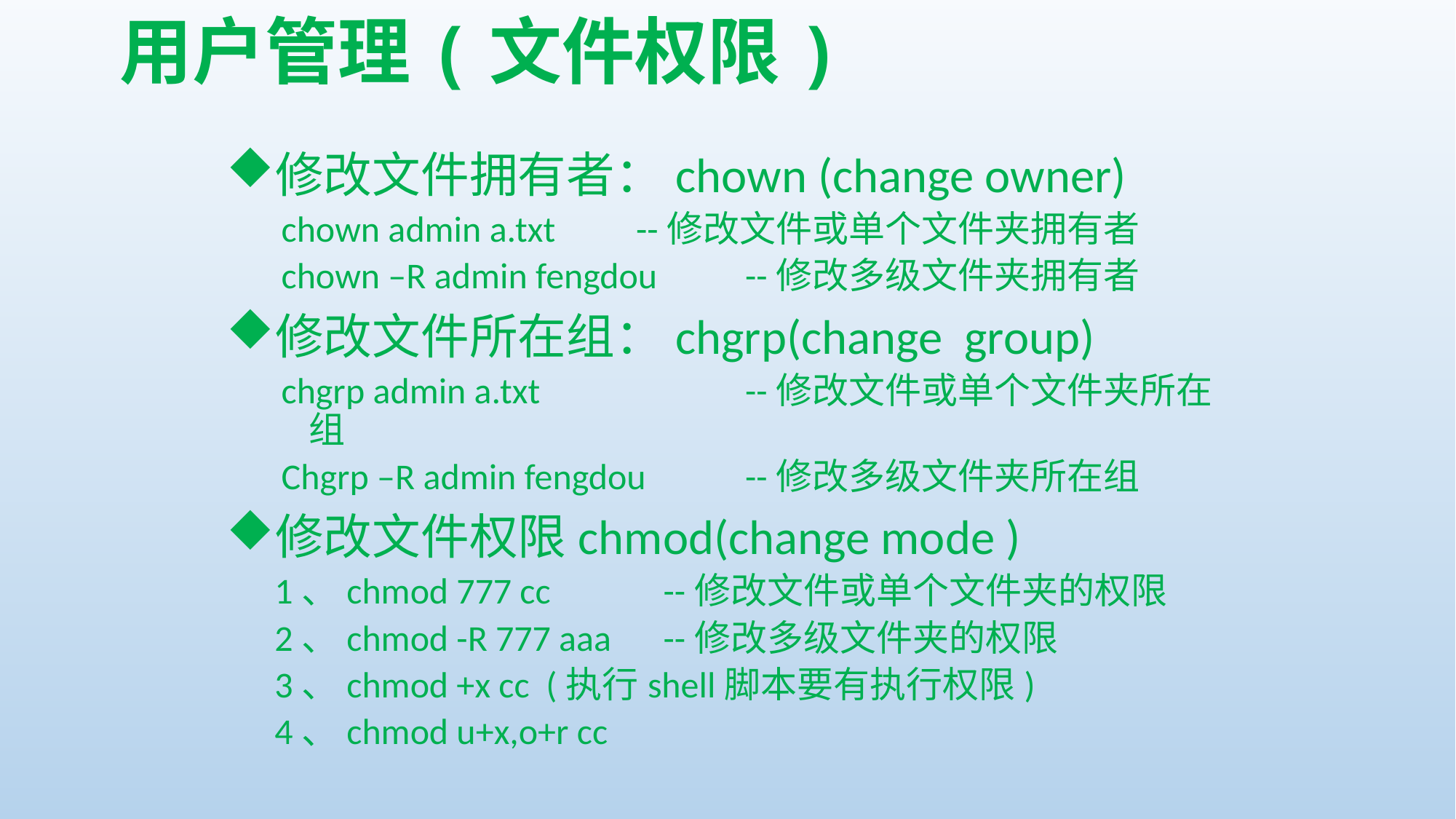

# 用户管理(文件权限)
修改文件拥有者：chown (change owner)
chown admin a.txt	--修改文件或单个文件夹拥有者
chown –R admin fengdou	--修改多级文件夹拥有者
修改文件所在组：chgrp(change  group)
chgrp admin a.txt		--修改文件或单个文件夹所在组
Chgrp –R admin fengdou	--修改多级文件夹所在组
修改文件权限chmod(change mode )
1、chmod 777 cc		--修改文件或单个文件夹的权限
2、chmod -R 777 aaa	--修改多级文件夹的权限
3、chmod +x cc  (执行shell脚本要有执行权限)
4、chmod u+x,o+r cc